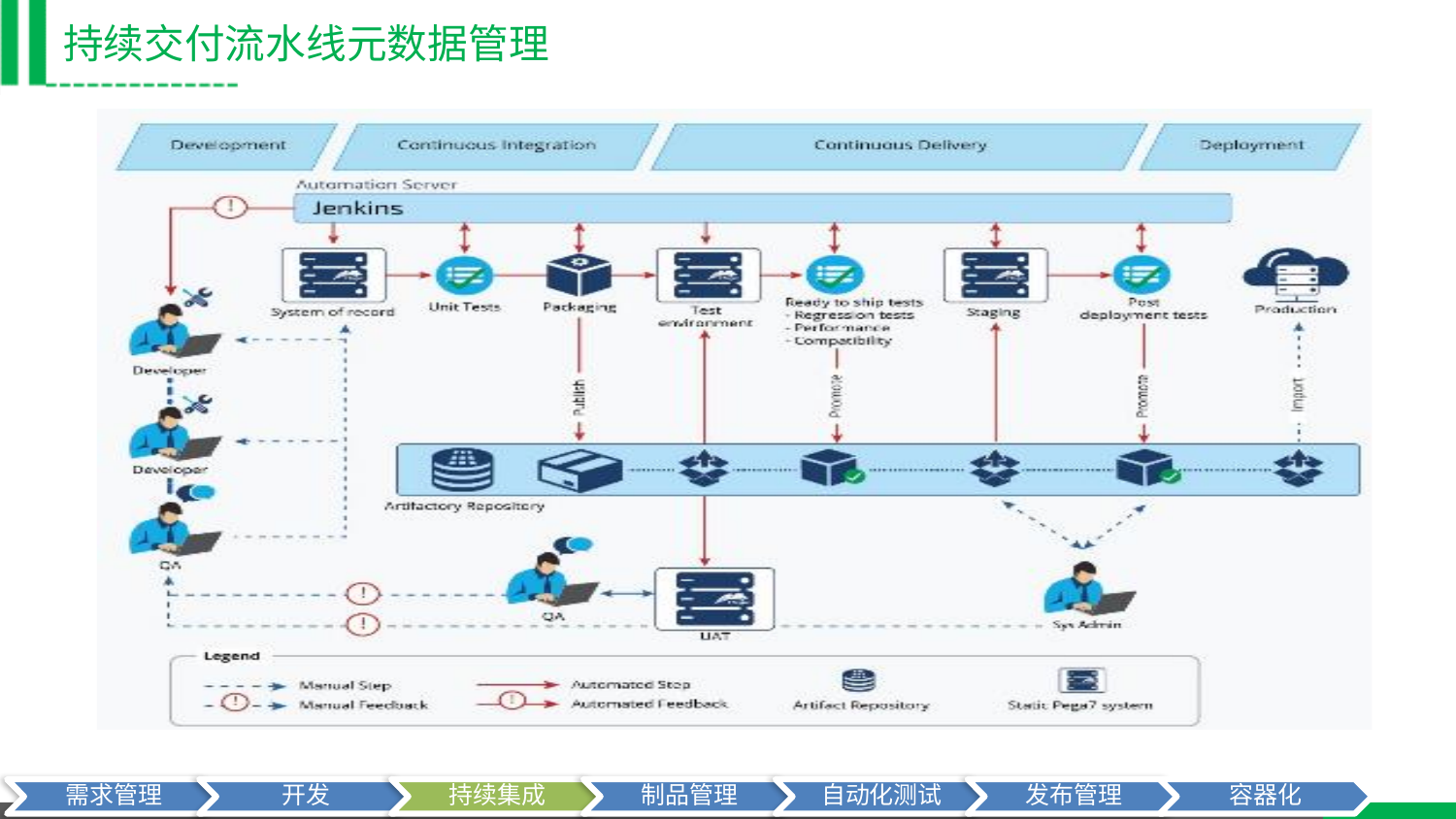

# 持续交付流水线元数据管理

需求管理
开发
持续集成
制品管理
自动化测试
发布管理
容器化